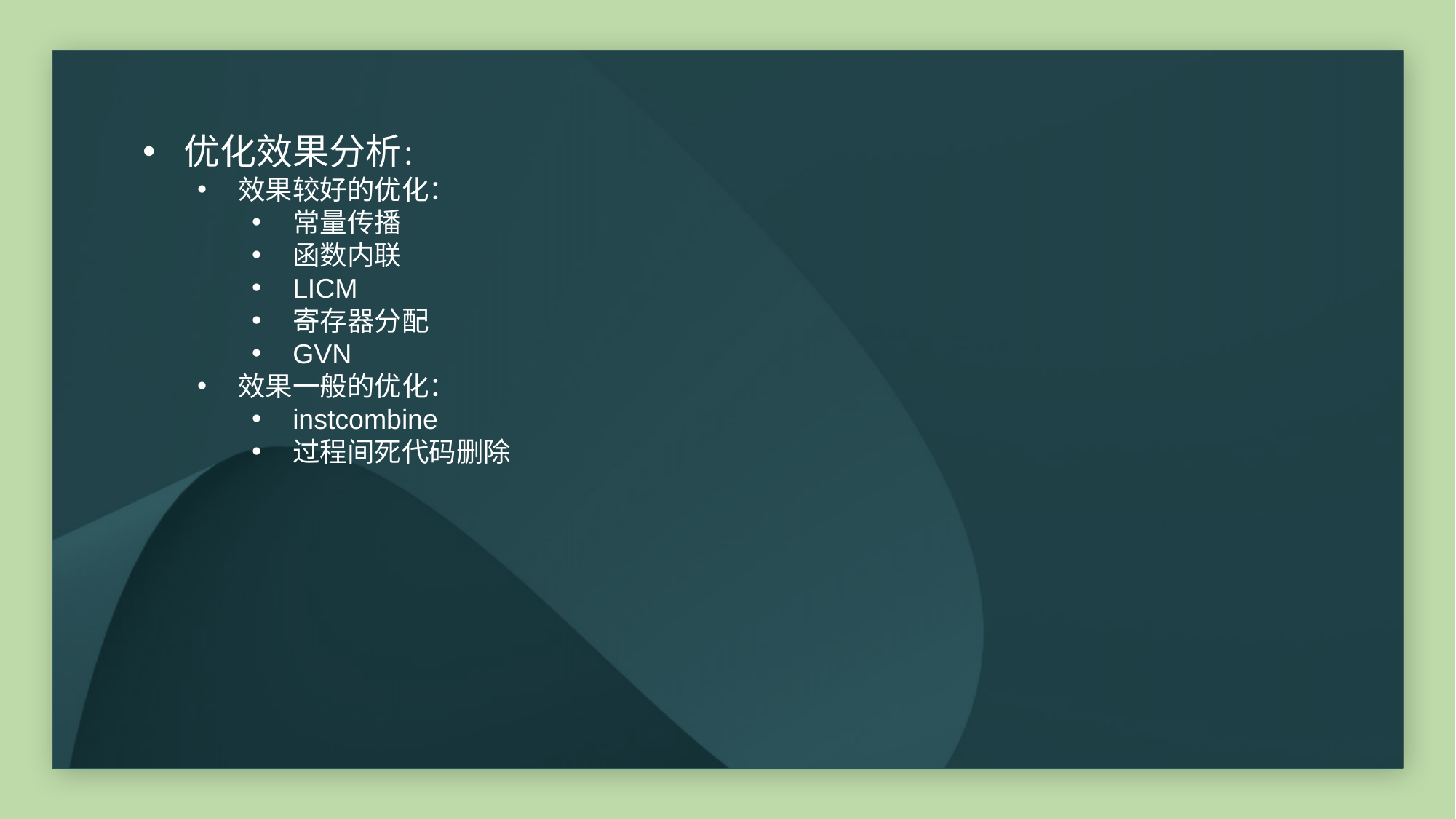

优化效果分析：
效果较好的优化：
常量传播
函数内联
LICM
寄存器分配
GVN
效果一般的优化：
instcombine
过程间死代码删除